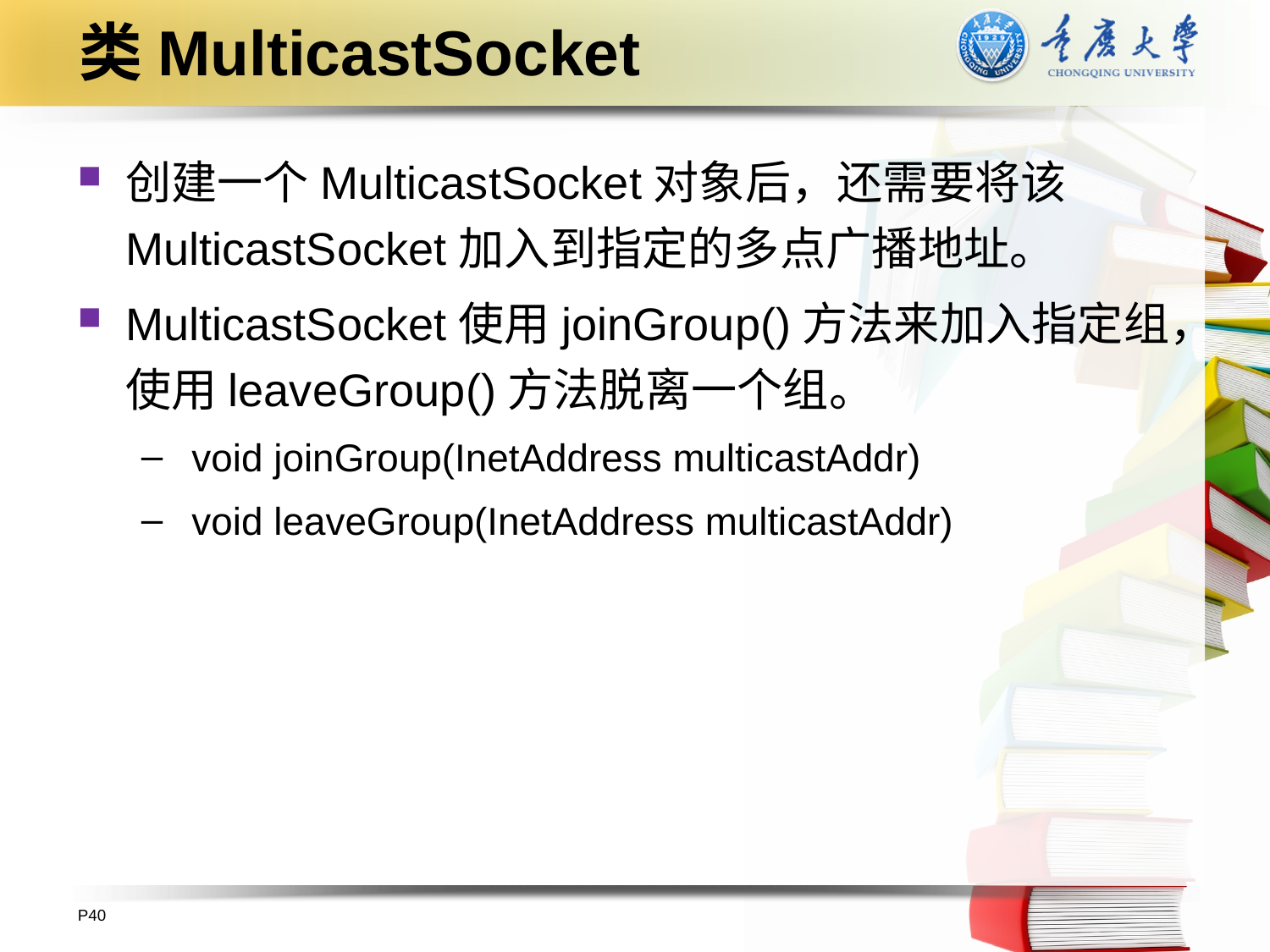

# 类MulticastSocket
创建一个MulticastSocket对象后，还需要将该MulticastSocket加入到指定的多点广播地址。
MulticastSocket使用joinGroup()方法来加入指定组，使用leaveGroup()方法脱离一个组。
 void joinGroup(InetAddress multicastAddr)
 void leaveGroup(InetAddress multicastAddr)
P40